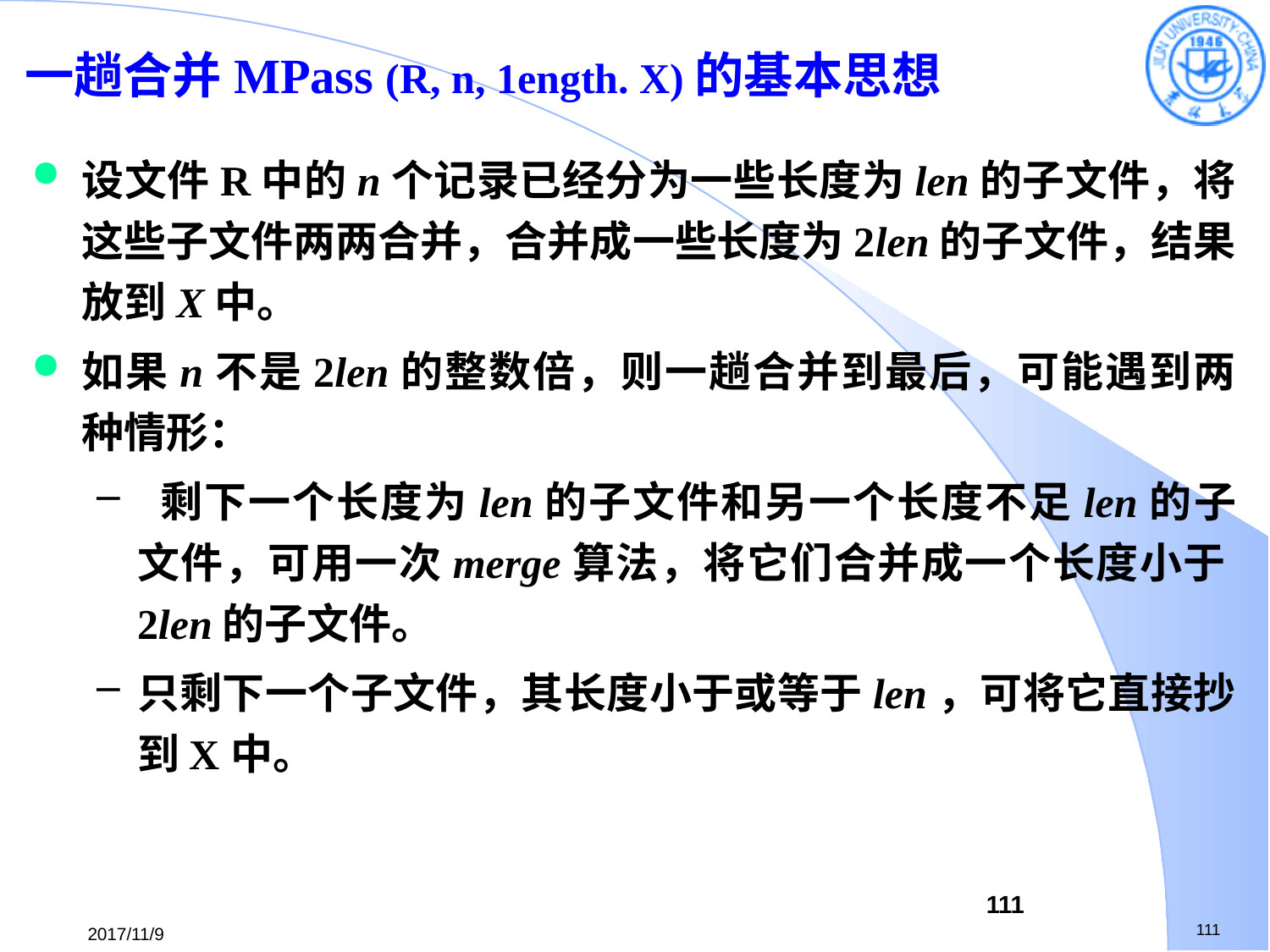

# 一趟合并MPass (R, n, 1ength. X)的基本思想
设文件R中的n个记录已经分为一些长度为len的子文件，将这些子文件两两合并，合并成一些长度为2len的子文件，结果放到X中。
如果n不是2len的整数倍，则一趟合并到最后，可能遇到两种情形：
 剩下一个长度为len的子文件和另一个长度不足len的子文件，可用一次merge算法，将它们合并成一个长度小于2len的子文件。
只剩下一个子文件，其长度小于或等于len，可将它直接抄到X中。
111